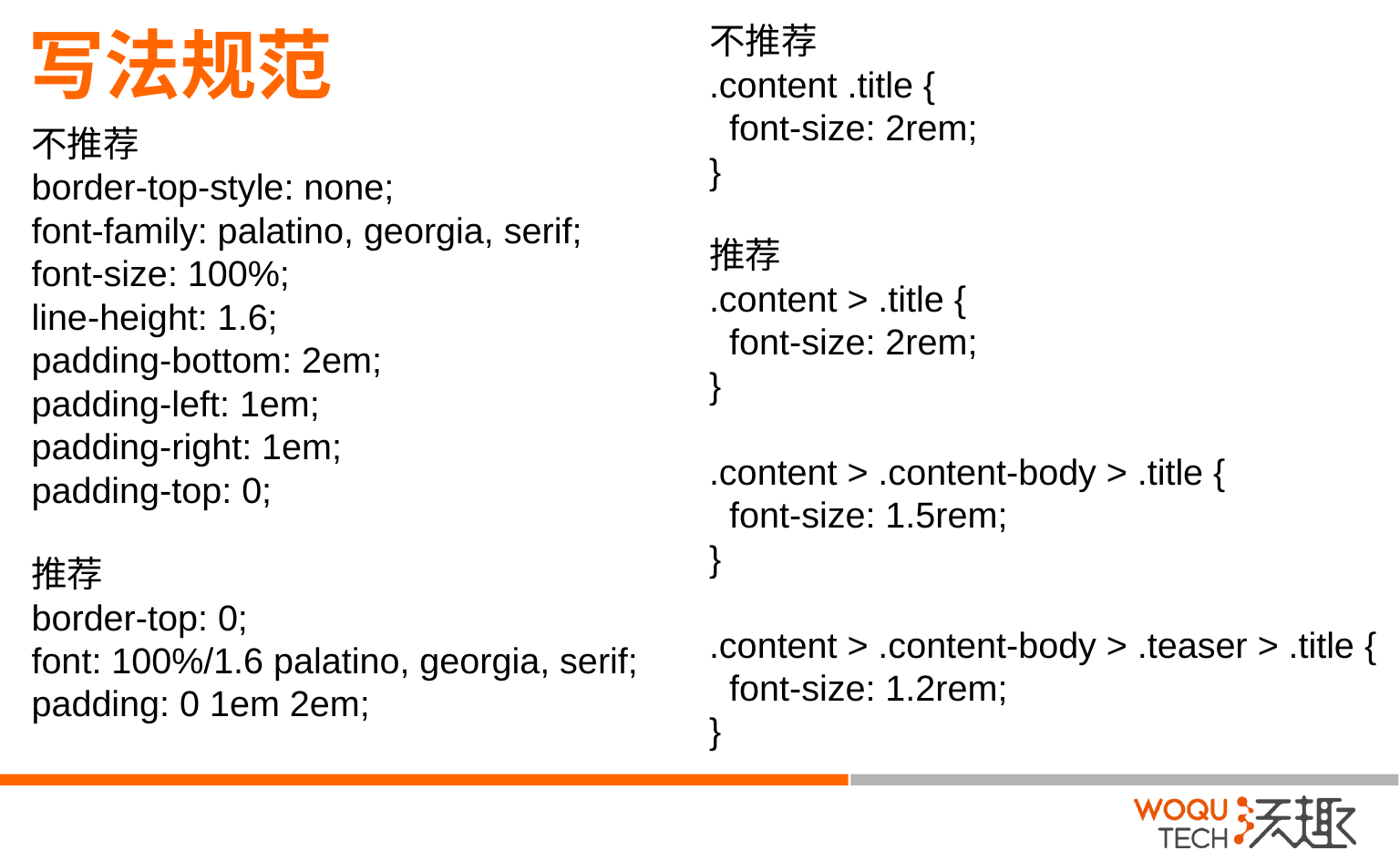

写法规范
不推荐
.content .title {
  font-size: 2rem;
}

推荐
.content > .title {
  font-size: 2rem;
}

.content > .content-body > .title {
  font-size: 1.5rem;
}

.content > .content-body > .teaser > .title {
  font-size: 1.2rem;
}
不推荐
border-top-style: none;
font-family: palatino, georgia, serif;
font-size: 100%;
line-height: 1.6;
padding-bottom: 2em;
padding-left: 1em;
padding-right: 1em;
padding-top: 0;

推荐
border-top: 0;
font: 100%/1.6 palatino, georgia, serif;
padding: 0 1em 2em;